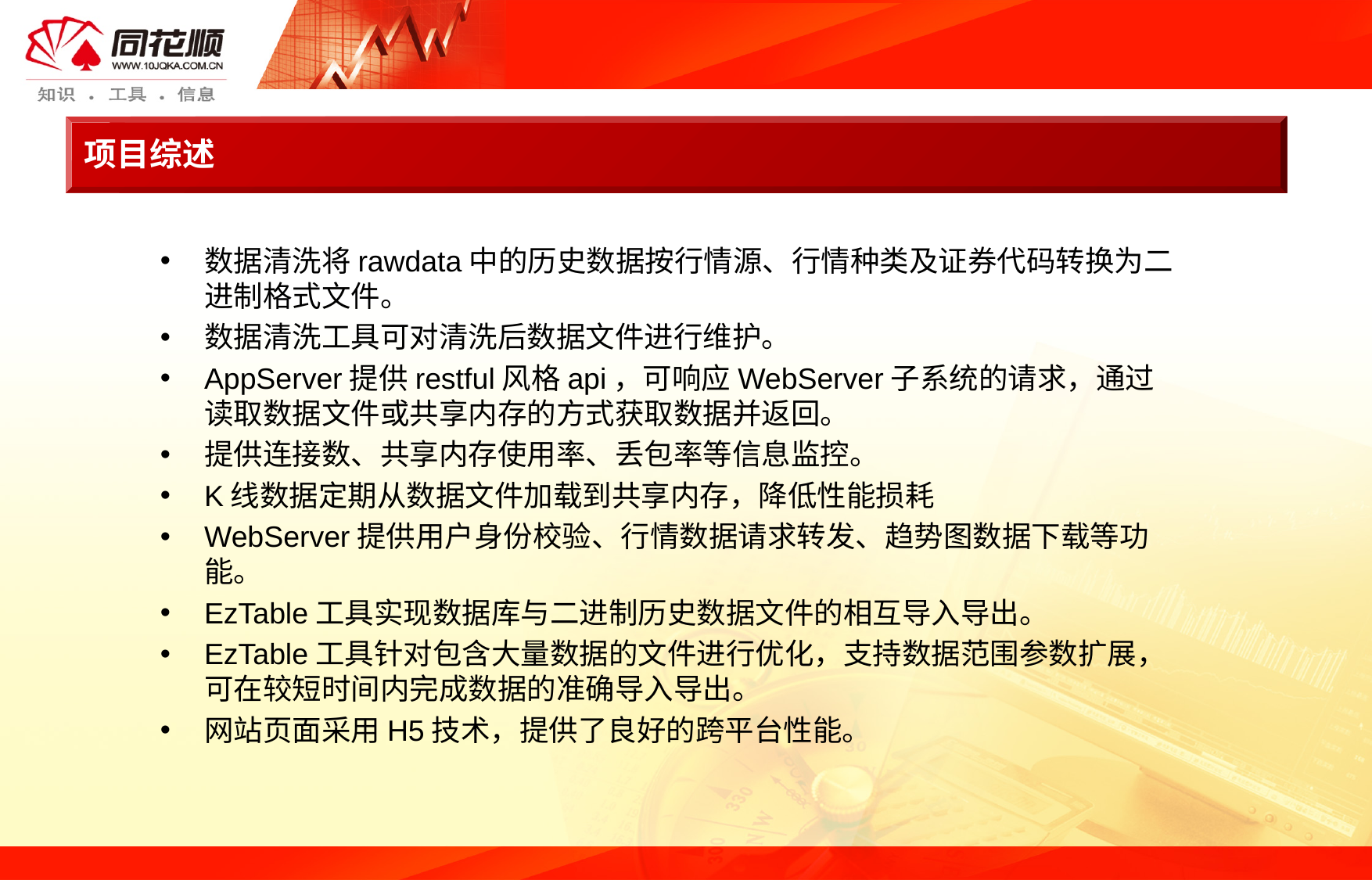

项目综述
数据清洗将rawdata中的历史数据按行情源、行情种类及证券代码转换为二进制格式文件。
数据清洗工具可对清洗后数据文件进行维护。
AppServer提供restful风格api，可响应WebServer子系统的请求，通过读取数据文件或共享内存的方式获取数据并返回。
提供连接数、共享内存使用率、丢包率等信息监控。
K线数据定期从数据文件加载到共享内存，降低性能损耗
WebServer提供用户身份校验、行情数据请求转发、趋势图数据下载等功能。
EzTable工具实现数据库与二进制历史数据文件的相互导入导出。
EzTable工具针对包含大量数据的文件进行优化，支持数据范围参数扩展，可在较短时间内完成数据的准确导入导出。
网站页面采用H5技术，提供了良好的跨平台性能。